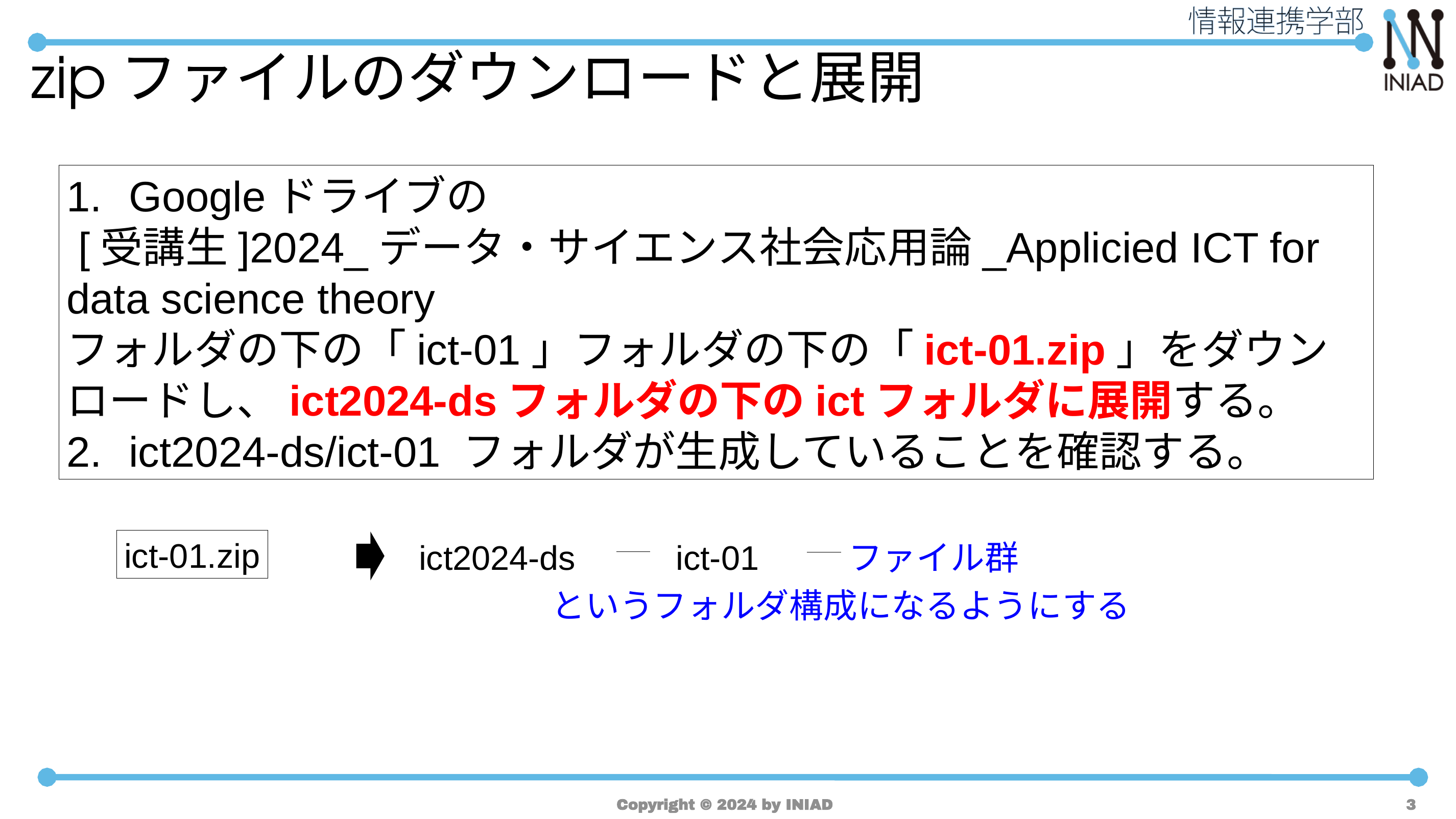

# zipファイルのダウンロードと展開

Googleドライブの
 [受講生]2024_データ・サイエンス社会応用論_Applicied ICT for data science theory
フォルダの下の「ict-01」フォルダの下の「ict-01.zip」をダウンロードし、ict2024-dsフォルダの下のictフォルダに展開する。
ict2024-ds/ict-01 フォルダが生成していることを確認する。
ict-01.zip

ict2024-ds
ict-01
ファイル群
というフォルダ構成になるようにする
Copyright © 2024 by INIAD
3